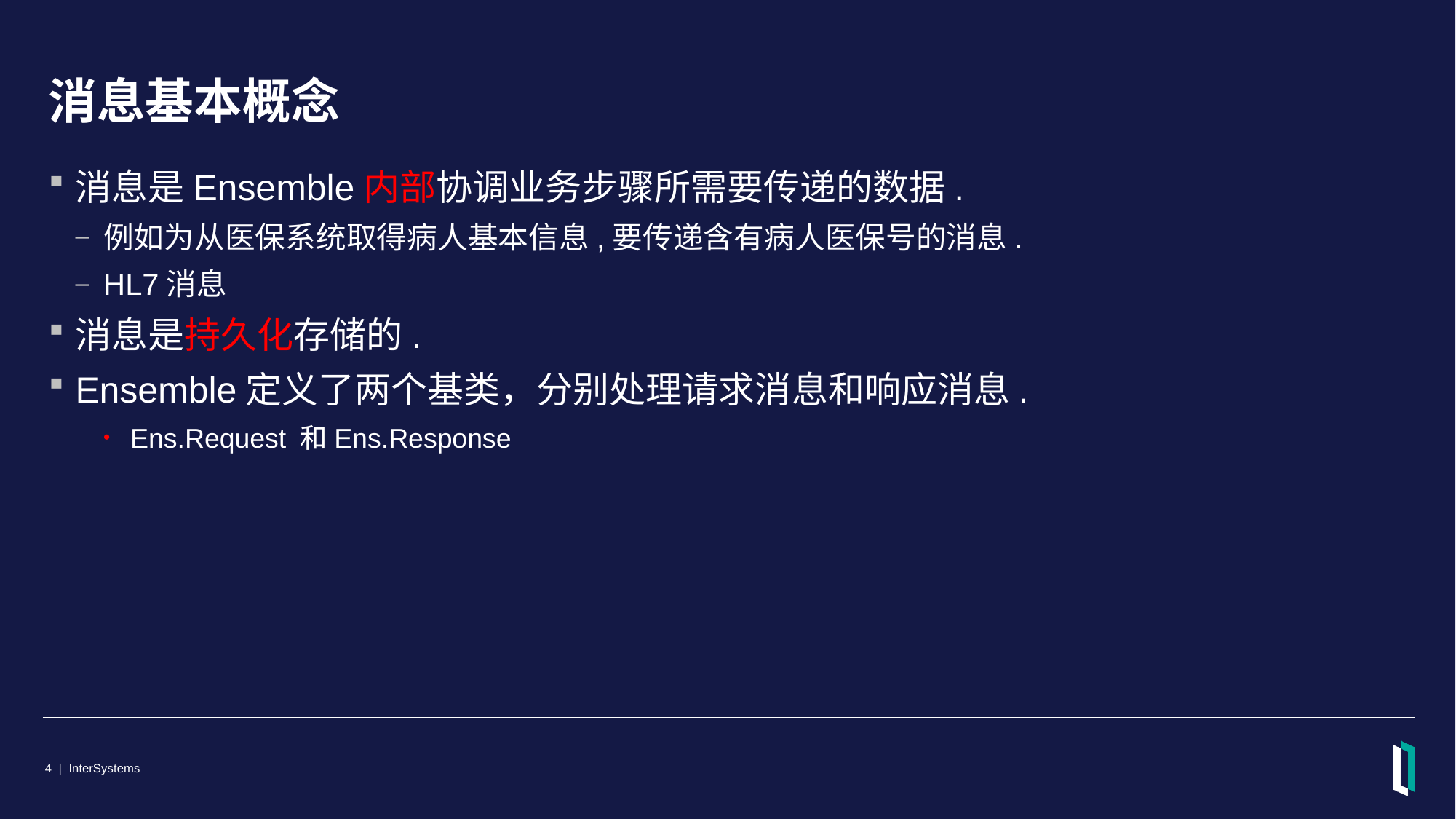

# 消息基本概念
消息是Ensemble内部协调业务步骤所需要传递的数据.
例如为从医保系统取得病人基本信息,要传递含有病人医保号的消息.
HL7消息
消息是持久化存储的.
Ensemble定义了两个基类，分别处理请求消息和响应消息.
Ens.Request 和Ens.Response